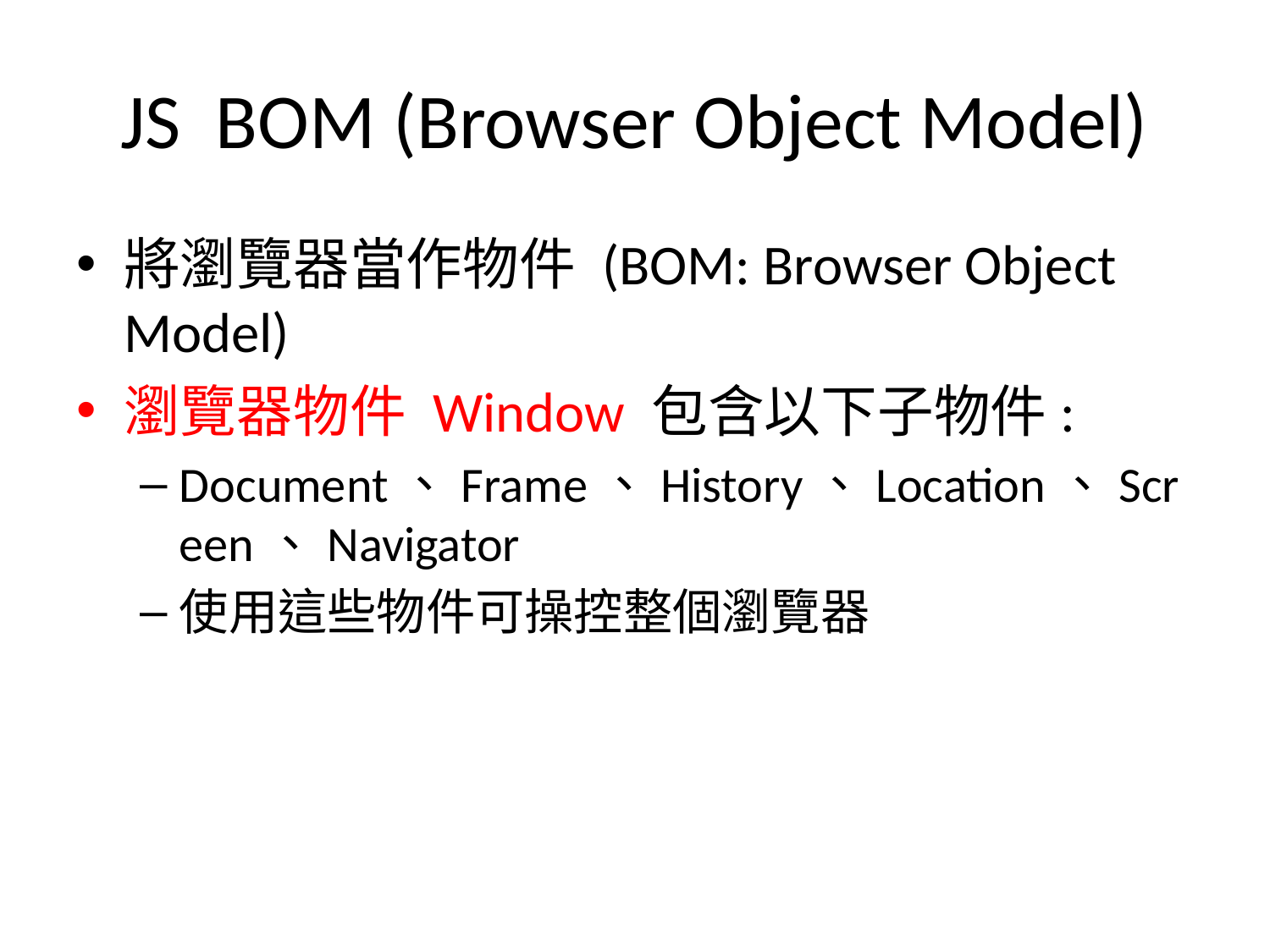

# JS  BOM (Browser Object Model)
將瀏覽器當作物件 (BOM: Browser Object Model)
瀏覽器物件 Window 包含以下子物件:
Document、Frame、History、Location、Screen、Navigator
使用這些物件可操控整個瀏覽器